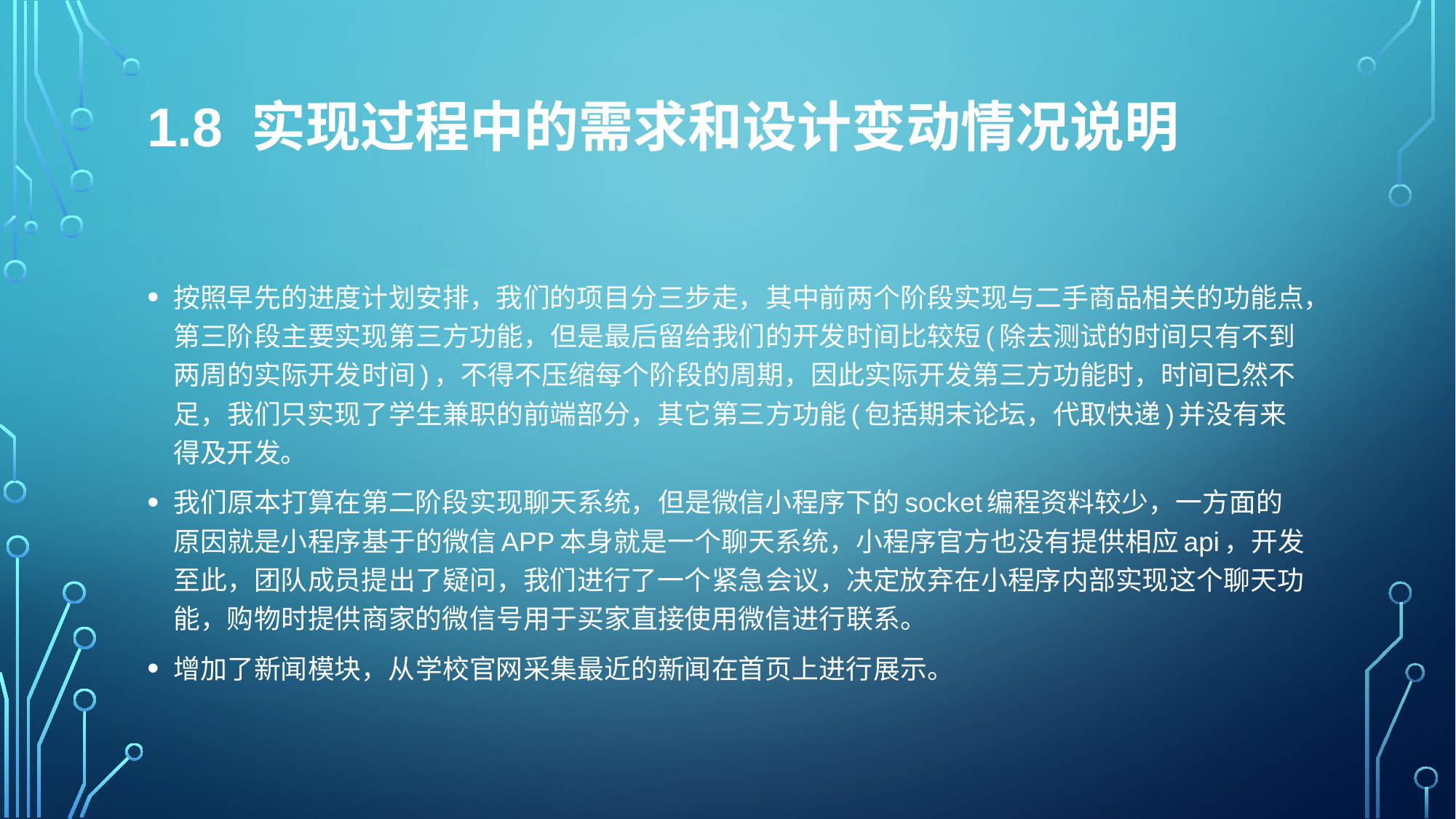

# 1.8 实现过程中的需求和设计变动情况说明
按照早先的进度计划安排，我们的项目分三步走，其中前两个阶段实现与二手商品相关的功能点，第三阶段主要实现第三方功能，但是最后留给我们的开发时间比较短(除去测试的时间只有不到两周的实际开发时间)，不得不压缩每个阶段的周期，因此实际开发第三方功能时，时间已然不足，我们只实现了学生兼职的前端部分，其它第三方功能(包括期末论坛，代取快递)并没有来得及开发。
我们原本打算在第二阶段实现聊天系统，但是微信小程序下的socket编程资料较少，一方面的原因就是小程序基于的微信APP本身就是一个聊天系统，小程序官方也没有提供相应api，开发至此，团队成员提出了疑问，我们进行了一个紧急会议，决定放弃在小程序内部实现这个聊天功能，购物时提供商家的微信号用于买家直接使用微信进行联系。
增加了新闻模块，从学校官网采集最近的新闻在首页上进行展示。